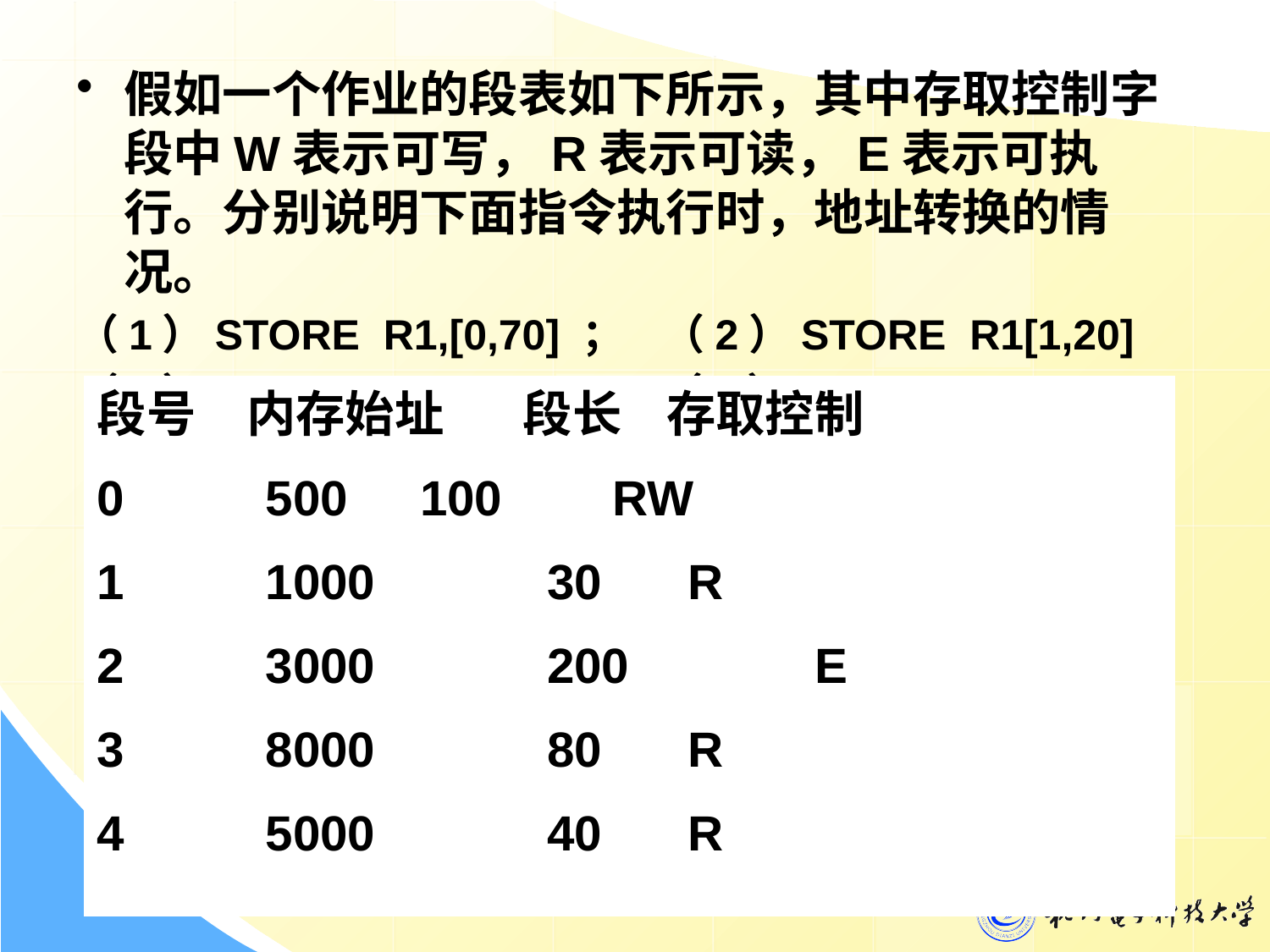

假如一个作业的段表如下所示，其中存取控制字段中W表示可写，R表示可读，E表示可执行。分别说明下面指令执行时，地址转换的情况。
（1）STORE  R1,[0,70] ；    （2）STORE  R1[1,20]
（3）LOAD   R1,[3,100]；    （4）JMP     [2,100]
段号 	  内存始址	    段长    存取控制
0	   500	     100        RW
1	   1000	     30	      R
2	   3000	     200	      E
3	   8000	     80	      R
4	   5000	     40	      R